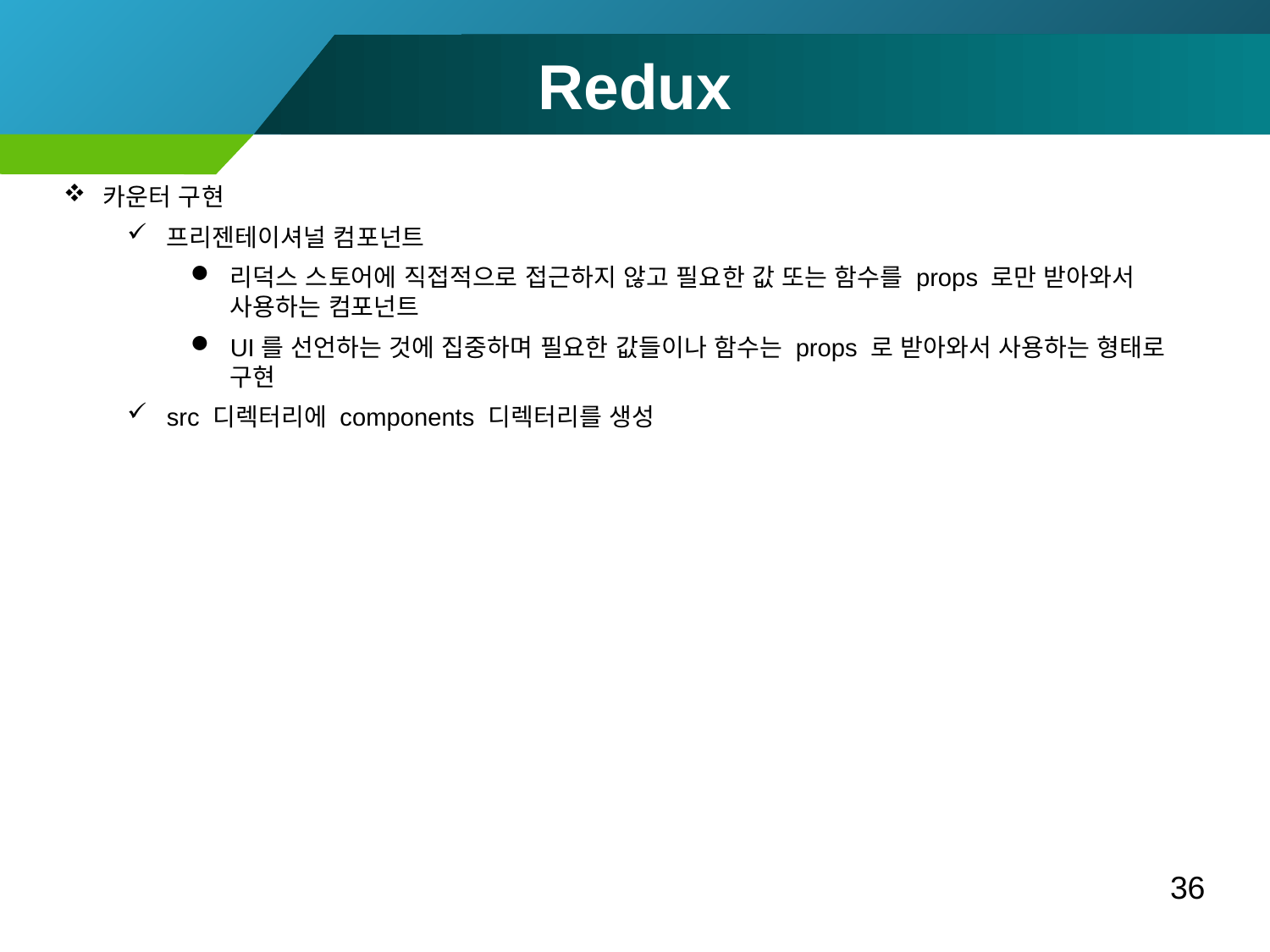

Redux
카운터 구현
프리젠테이셔널 컴포넌트
리덕스 스토어에 직접적으로 접근하지 않고 필요한 값 또는 함수를 props 로만 받아와서 사용하는 컴포넌트
UI를 선언하는 것에 집중하며 필요한 값들이나 함수는 props 로 받아와서 사용하는 형태로 구현
src 디렉터리에 components 디렉터리를 생성
36